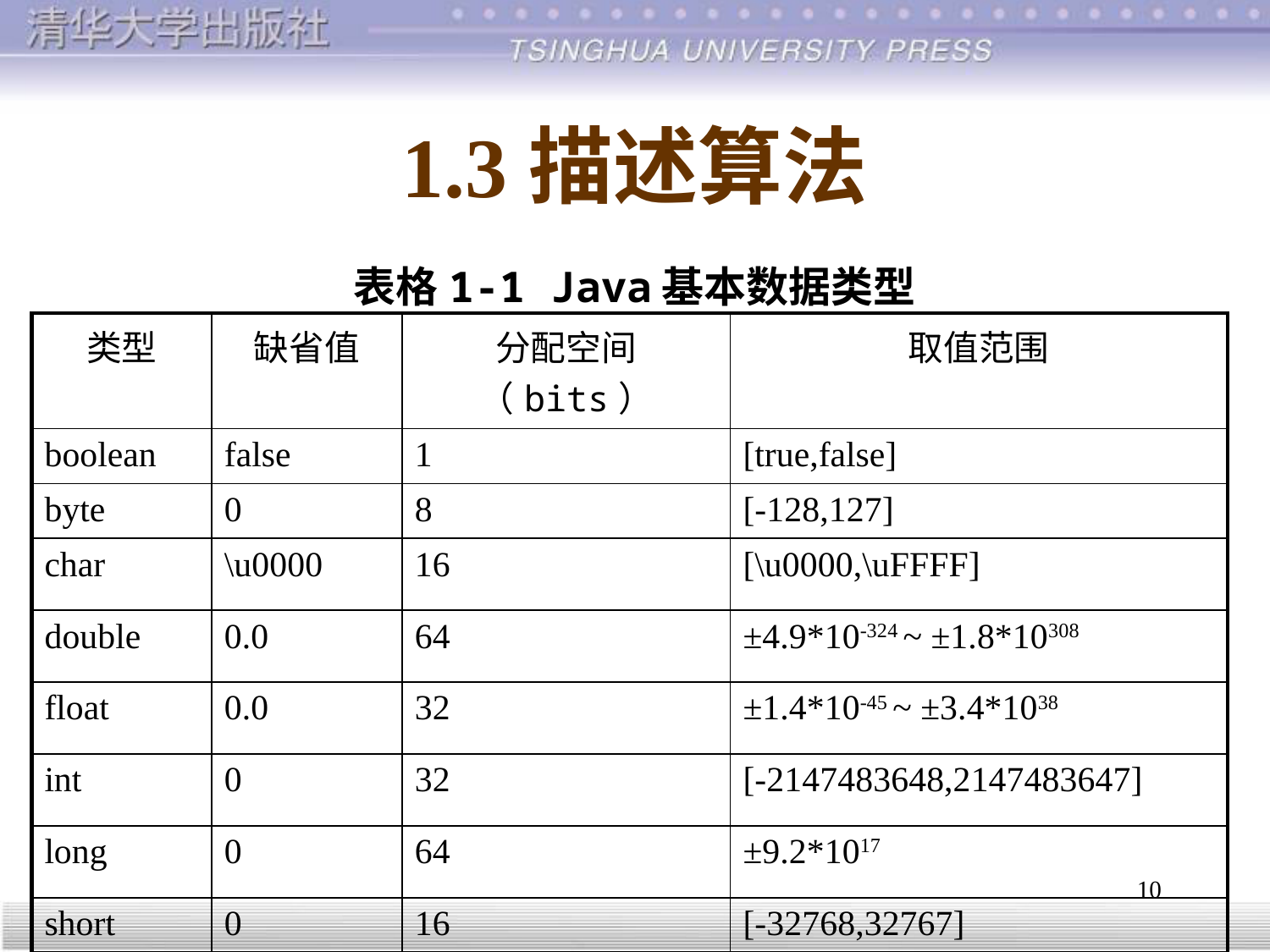

# 1.3	描述算法
表格1-1 Java基本数据类型
| 类型 | 缺省值 | 分配空间（bits） | 取值范围 |
| --- | --- | --- | --- |
| boolean | false | 1 | [true,false] |
| byte | 0 | 8 | [-128,127] |
| char | \u0000 | 16 | [\u0000,\uFFFF] |
| double | 0.0 | 64 | ±4.9\*10-324 ~ ±1.8\*10308 |
| float | 0.0 | 32 | ±1.4\*10-45 ~ ±3.4\*1038 |
| int | 0 | 32 | [-2147483648,2147483647] |
| long | 0 | 64 | ±9.2\*1017 |
| short | 0 | 16 | [-32768,32767] |
10